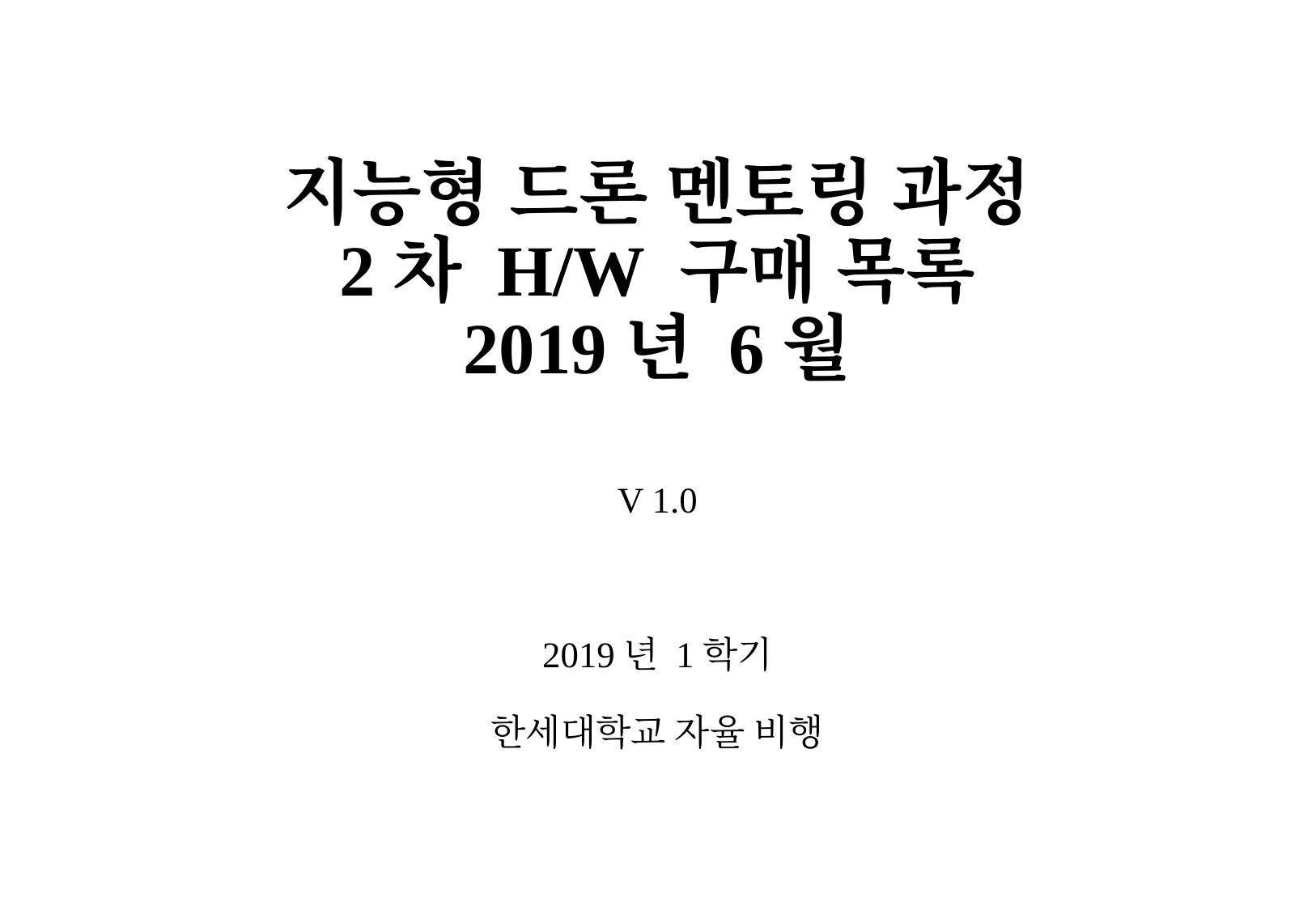

# 지능형 드론 멘토링 과정 2차 H/W 구매 목록 2019년 6월
V 1.0

2019년 1학기
한세대학교 자율 비행